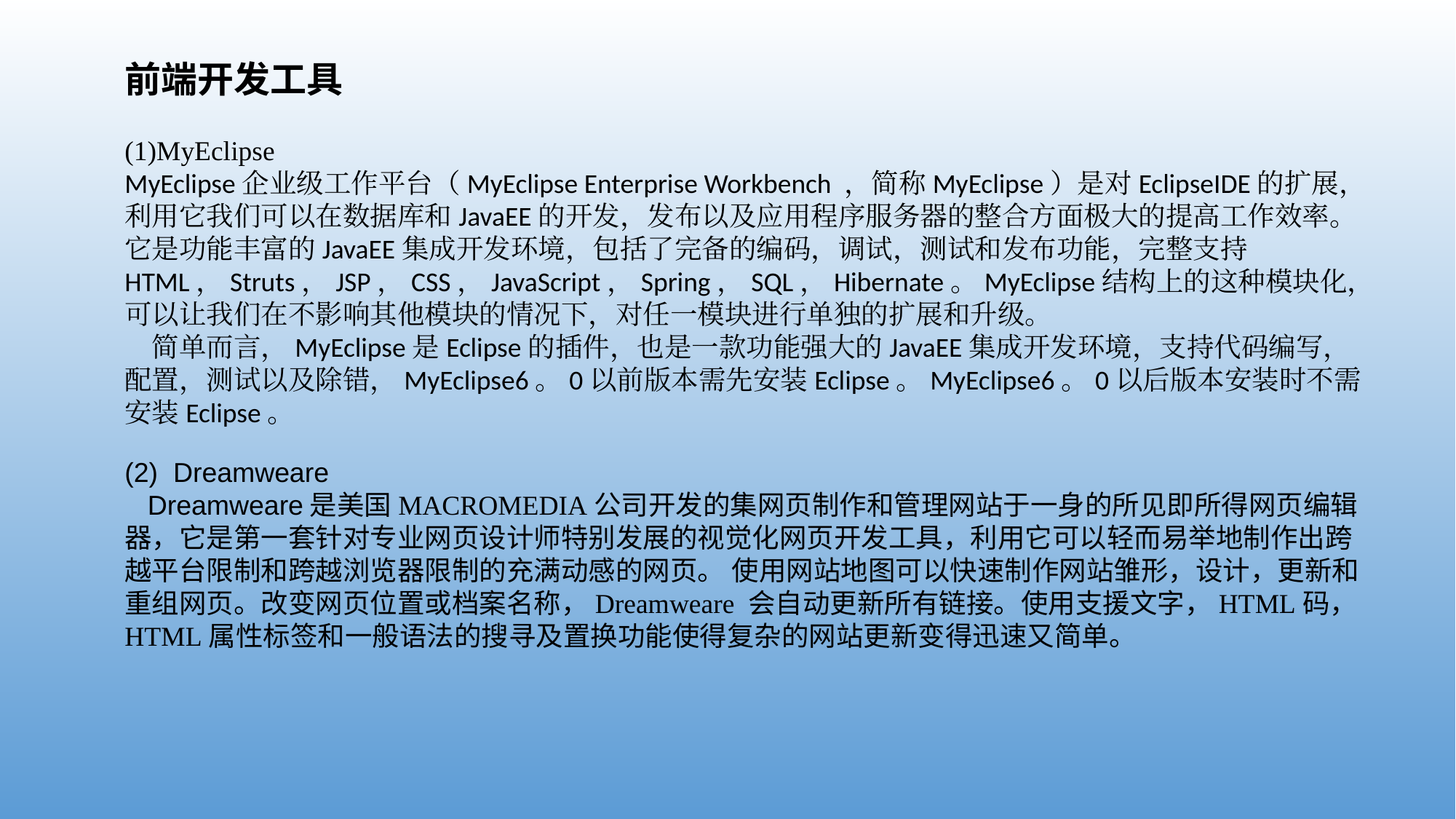

前端开发工具

(1)MyEclipse
MyEclipse企业级工作平台（MyEclipse Enterprise Workbench ，简称MyEclipse）是对EclipseIDE的扩展，利用它我们可以在数据库和JavaEE的开发，发布以及应用程序服务器的整合方面极大的提高工作效率。它是功能丰富的JavaEE集成开发环境，包括了完备的编码，调试，测试和发布功能，完整支持HTML，Struts，JSP，CSS，JavaScript，Spring，SQL，Hibernate。MyEclipse结构上的这种模块化，可以让我们在不影响其他模块的情况下，对任一模块进行单独的扩展和升级。
   简单而言，MyEclipse是Eclipse的插件，也是一款功能强大的JavaEE集成开发环境，支持代码编写，配置，测试以及除错，MyEclipse6。0以前版本需先安装Eclipse。MyEclipse6。0以后版本安装时不需安装Eclipse。
(2)  Dreamweare    Dreamweare是美国MACROMEDIA公司开发的集网页制作和管理网站于一身的所见即所得网页编辑器，它是第一套针对专业网页设计师特别发展的视觉化网页开发工具，利用它可以轻而易举地制作出跨越平台限制和跨越浏览器限制的充满动感的网页。 使用网站地图可以快速制作网站雏形，设计，更新和重组网页。改变网页位置或档案名称，Dreamweare 会自动更新所有链接。使用支援文字，HTML码，HTML属性标签和一般语法的搜寻及置换功能使得复杂的网站更新变得迅速又简单。